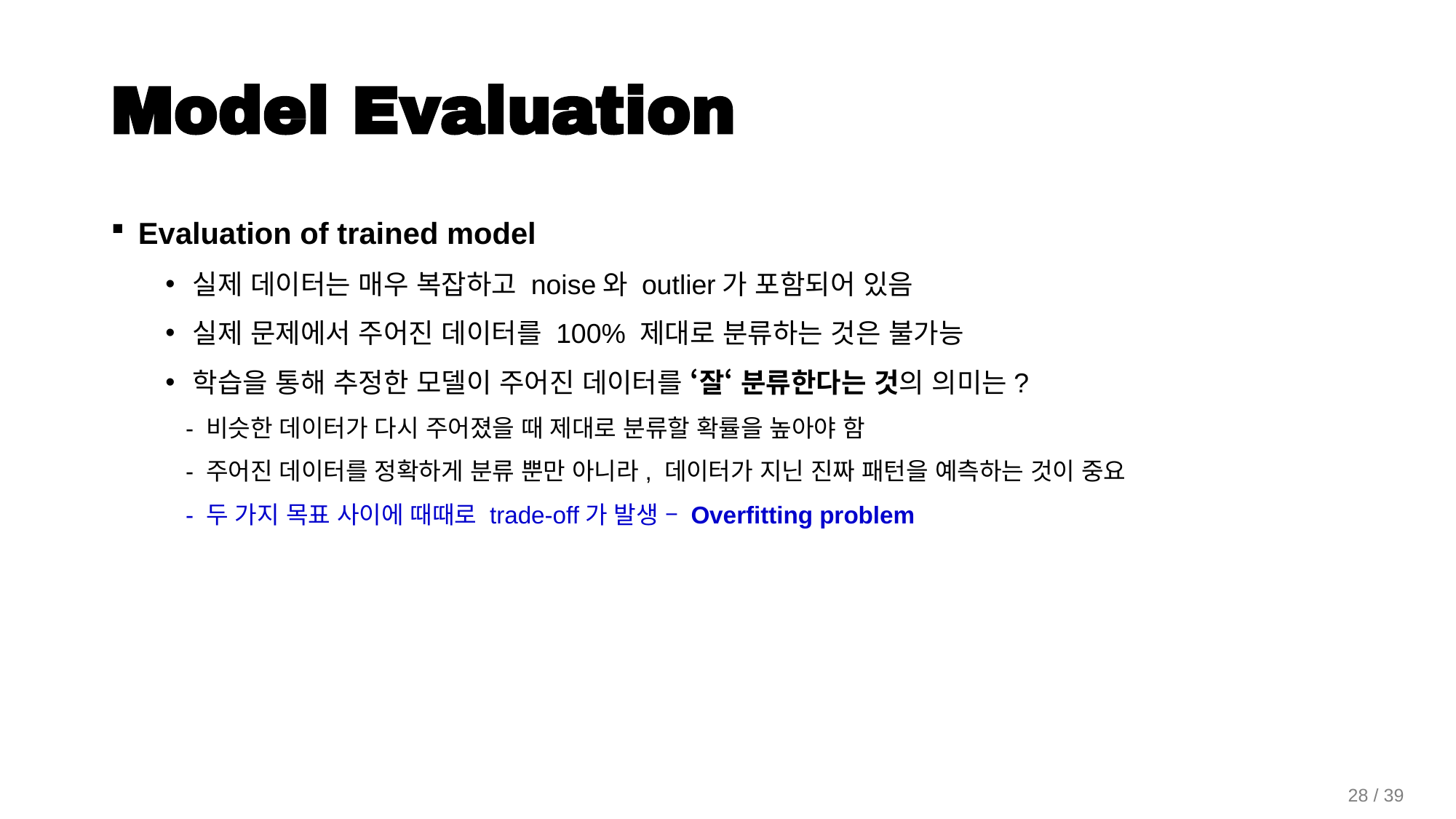

Model Evaluation
Evaluation of trained model
실제 데이터는 매우 복잡하고 noise와 outlier가 포함되어 있음
실제 문제에서 주어진 데이터를 100% 제대로 분류하는 것은 불가능
학습을 통해 추정한 모델이 주어진 데이터를 ‘잘‘ 분류한다는 것의 의미는?
   - 비슷한 데이터가 다시 주어졌을 때 제대로 분류할 확률을 높아야 함
   - 주어진 데이터를 정확하게 분류 뿐만 아니라, 데이터가 지닌 진짜 패턴을 예측하는 것이 중요
   - 두 가지 목표 사이에 때때로 trade-off가 발생 – Overfitting problem